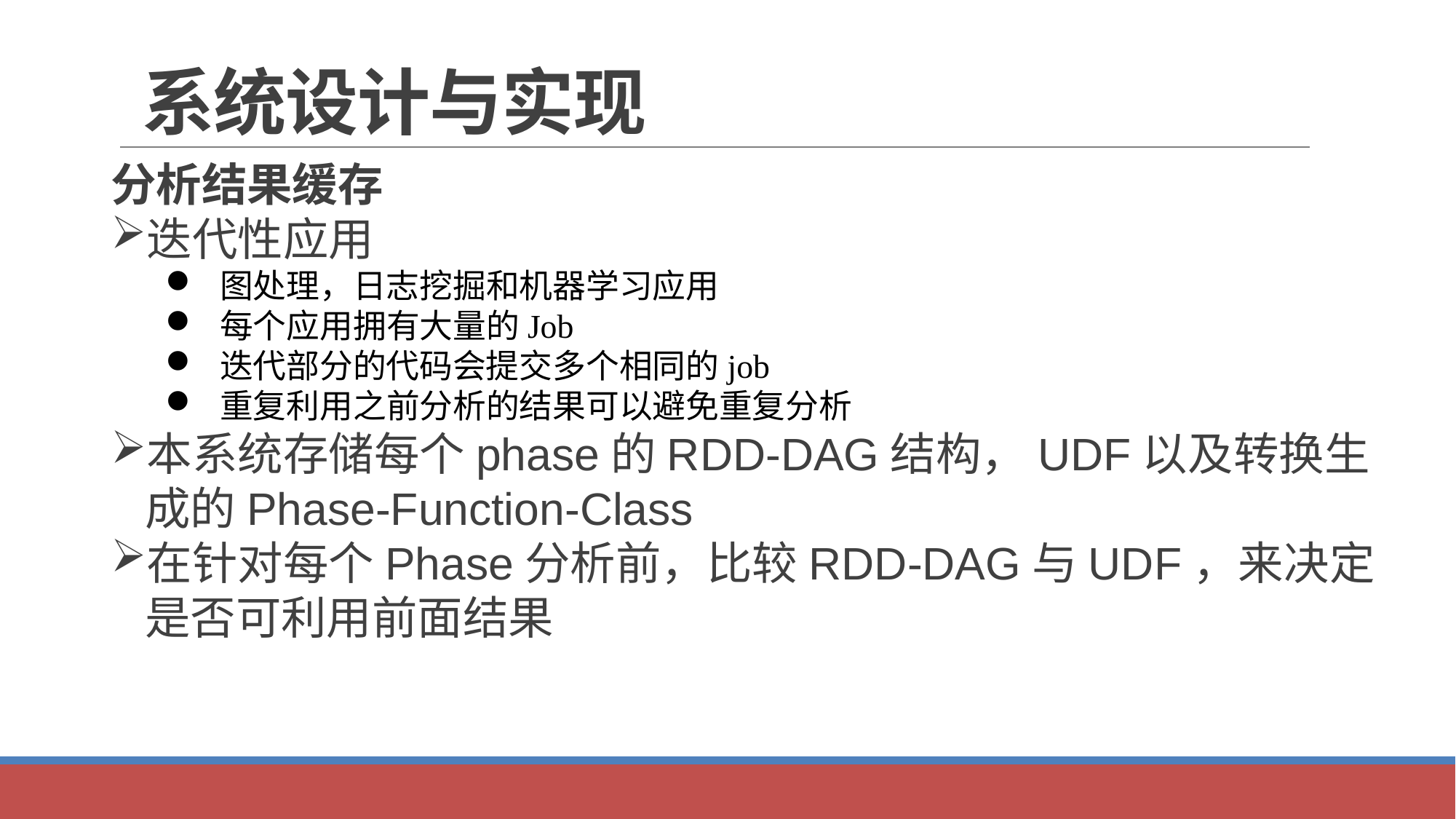

# 系统设计与实现
分析结果缓存
迭代性应用
图处理，日志挖掘和机器学习应用
每个应用拥有大量的Job
迭代部分的代码会提交多个相同的job
重复利用之前分析的结果可以避免重复分析
本系统存储每个phase的RDD-DAG结构，UDF以及转换生成的Phase-Function-Class
在针对每个Phase分析前，比较RDD-DAG与UDF，来决定是否可利用前面结果